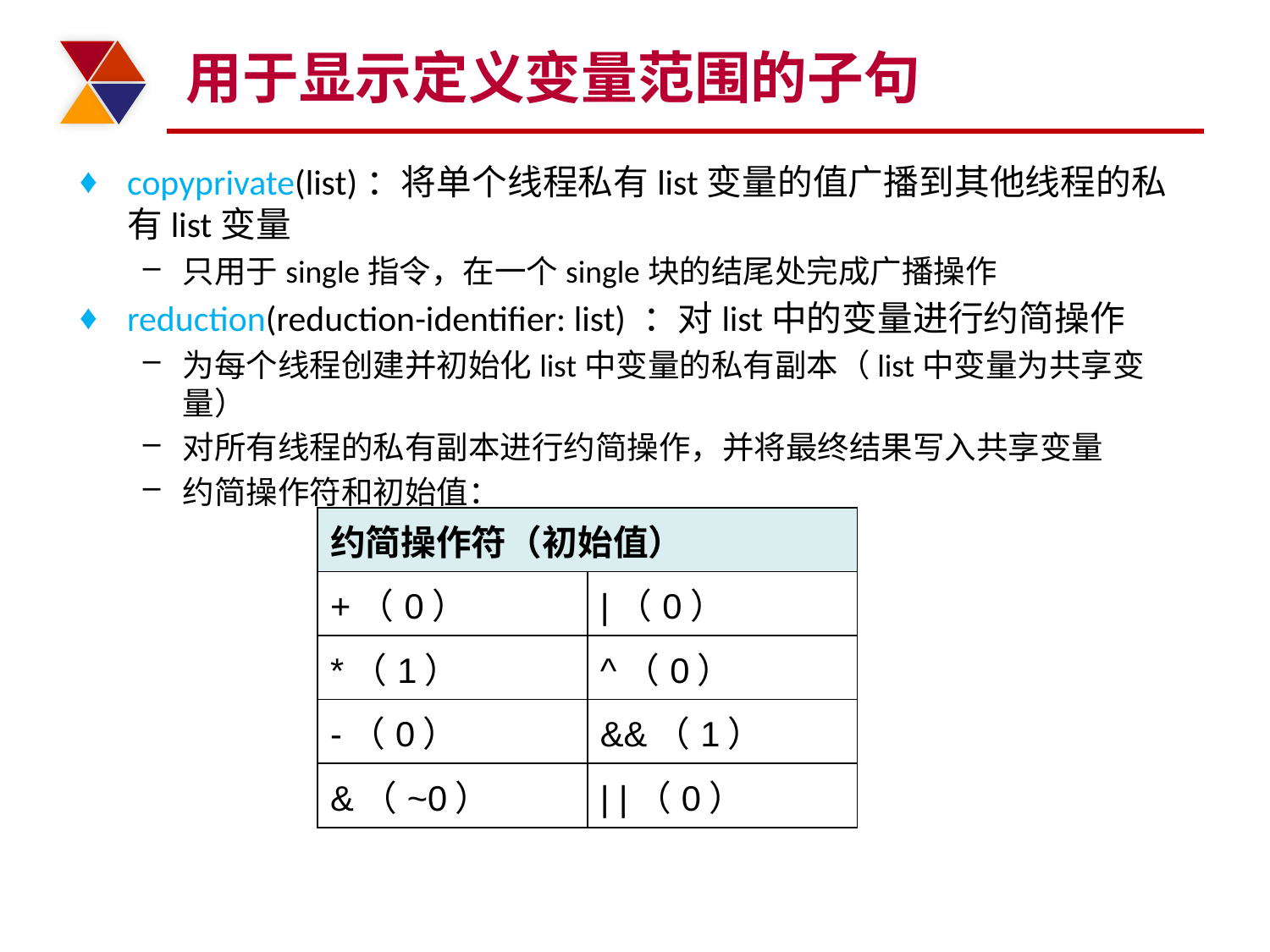

# 用于显示定义变量范围的子句
copyprivate(list)：将单个线程私有list变量的值广播到其他线程的私有list变量
只用于single指令，在一个single块的结尾处完成广播操作
reduction(reduction-identifier: list) ：对list中的变量进行约简操作
为每个线程创建并初始化list中变量的私有副本（list中变量为共享变量）
对所有线程的私有副本进行约简操作，并将最终结果写入共享变量
约简操作符和初始值：
| 约简操作符（初始值） |  |
| --- | --- |
| +（0） | |（0） |
| \*（1） | ^（0） |
| -（0） | &&（1） |
| &（~0） | | |（0） |